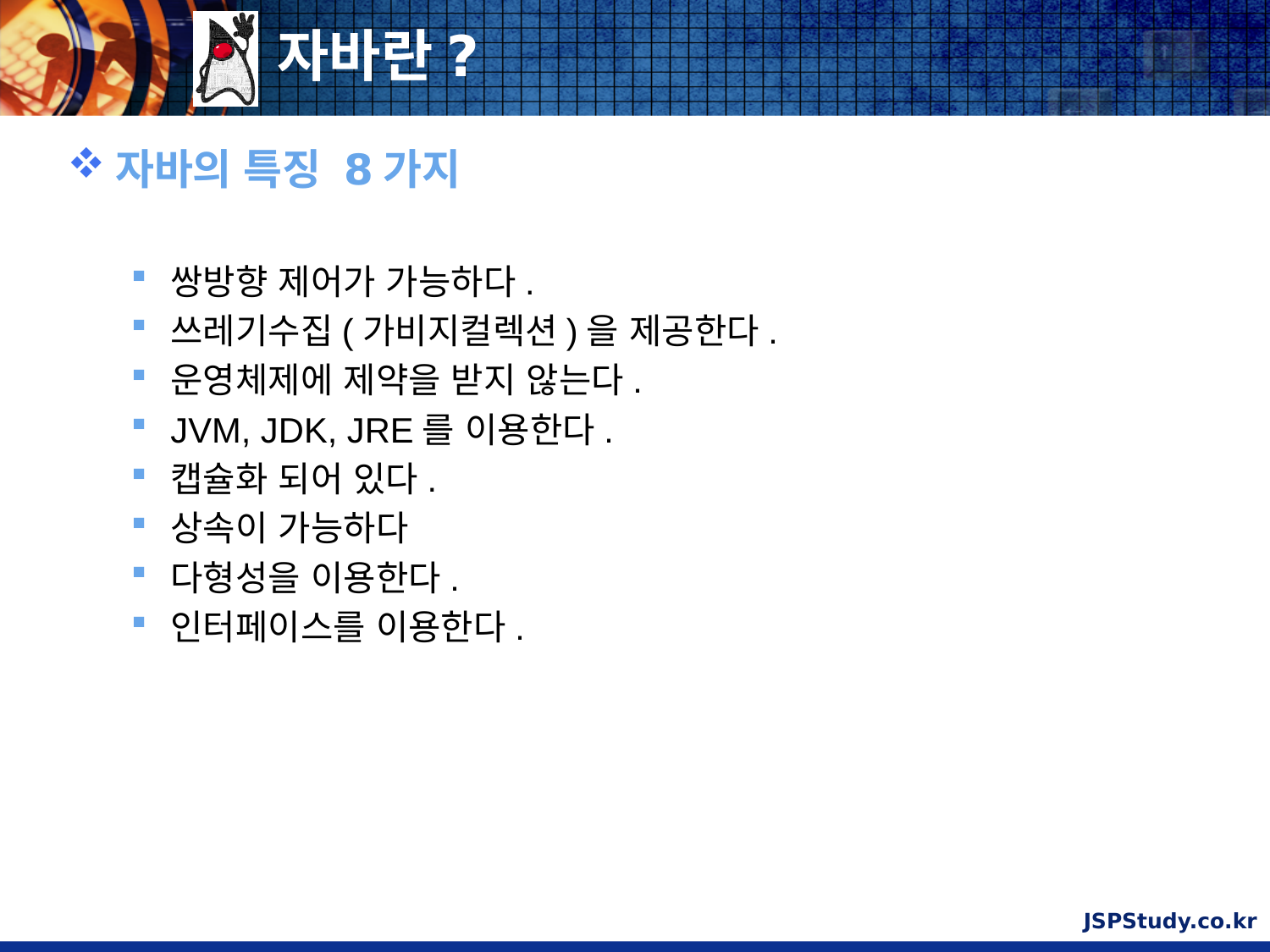

# 자바란?
자바의 특징 8가지

쌍방향 제어가 가능하다.
쓰레기수집(가비지컬렉션)을 제공한다.
운영체제에 제약을 받지 않는다.
JVM, JDK, JRE를 이용한다.
캡슐화 되어 있다.
상속이 가능하다
다형성을 이용한다.
인터페이스를 이용한다.

JSPStudy.co.kr